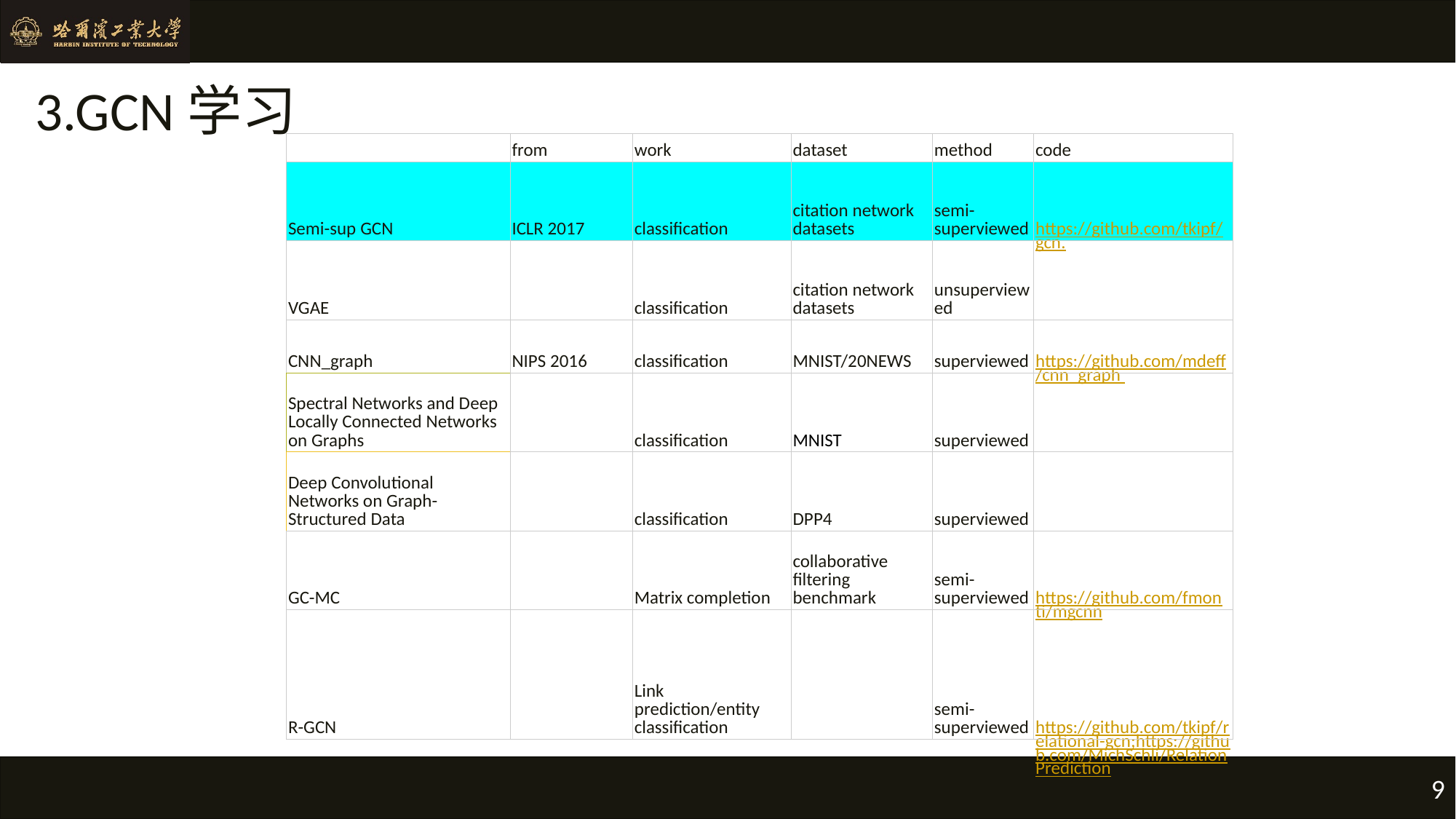

# 3.GCN学习
|  | from | work | dataset | method | code |
| --- | --- | --- | --- | --- | --- |
| Semi-sup GCN | ICLR 2017 | classification | citation network datasets | semi-superviewed | https://github.com/tkipf/gcn. |
| VGAE |  | classification | citation network datasets | unsuperviewed |  |
| CNN\_graph | NIPS 2016 | classification | MNIST/20NEWS | superviewed | https://github.com/mdeff/cnn\_graph |
| Spectral Networks and Deep Locally Connected Networks on Graphs |  | classification | MNIST | superviewed |  |
| Deep Convolutional Networks on Graph-Structured Data |  | classification | DPP4 | superviewed |  |
| GC-MC |  | Matrix completion | collaborative filtering benchmark | semi-superviewed | https://github.com/fmonti/mgcnn |
| R-GCN |  | Link prediction/entity classification |  | semi-superviewed | https://github.com/tkipf/relational-gcn;https://github.com/MichSchli/RelationPrediction |
9